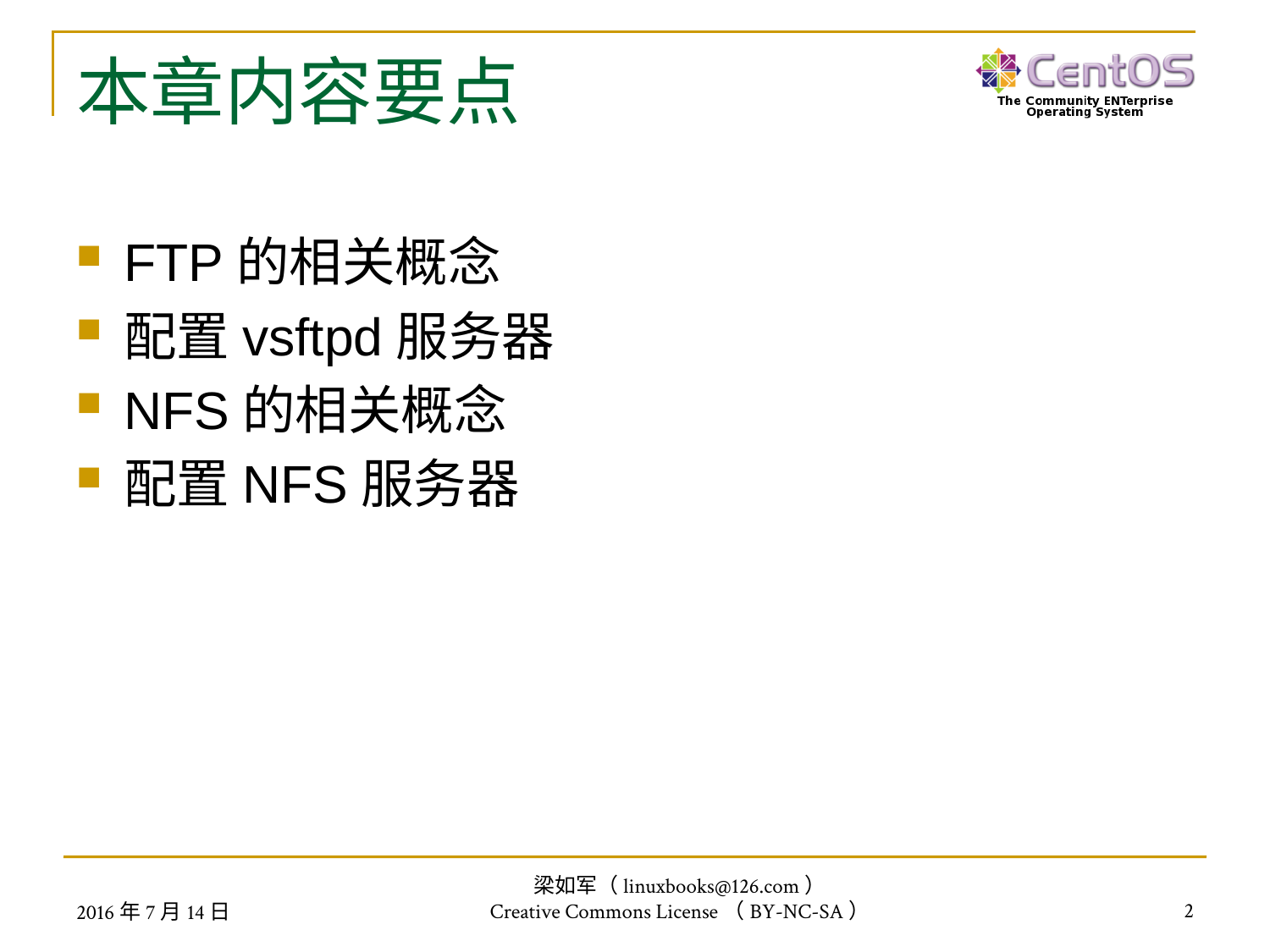

# 本章内容要点
FTP的相关概念
配置vsftpd服务器
NFS的相关概念
配置NFS服务器
梁如军（linuxbooks@126.com）
Creative Commons License（BY-NC-SA）
2016年7月14日
2